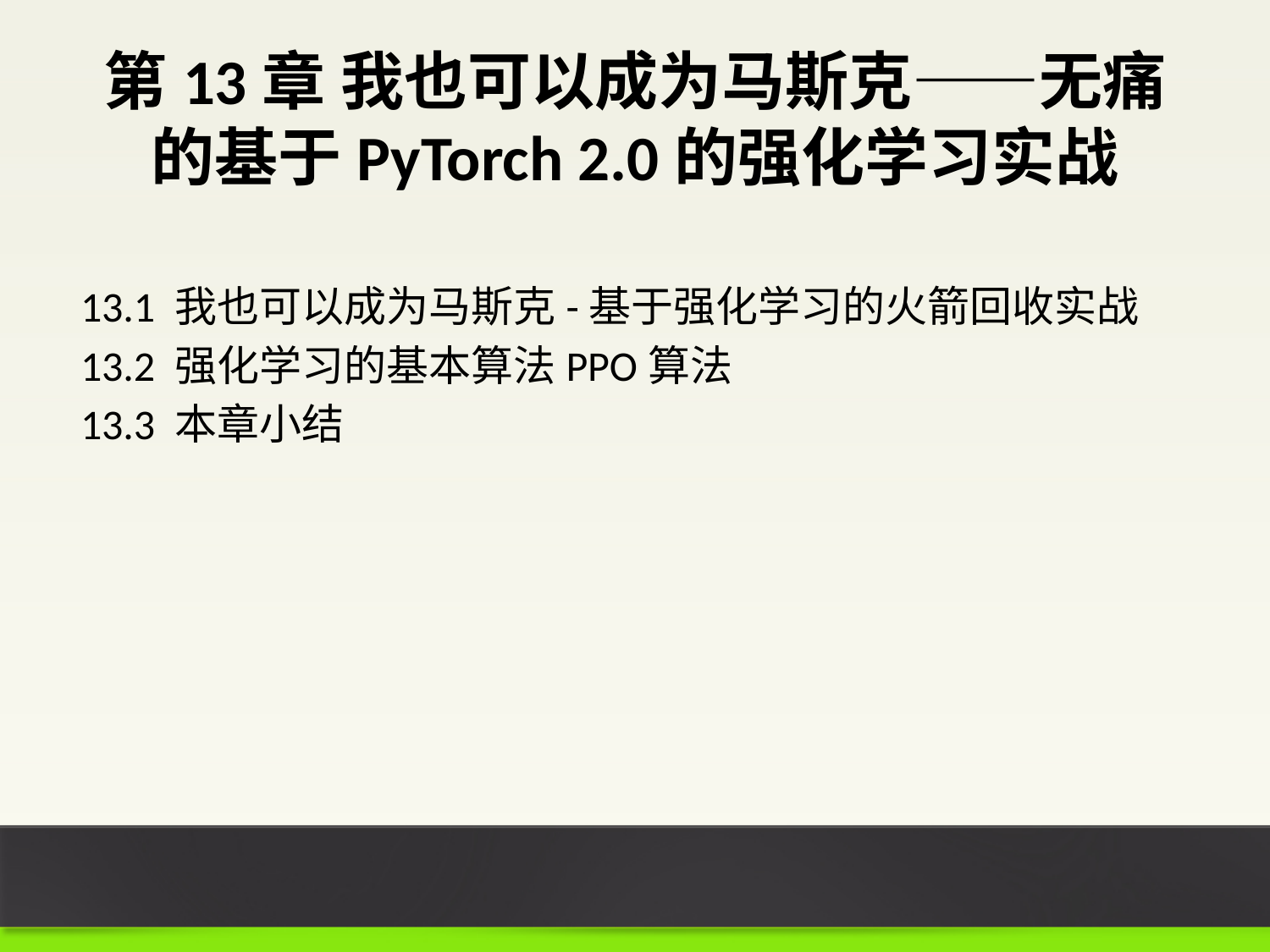

# 第13章 我也可以成为马斯克——无痛的基于PyTorch 2.0的强化学习实战

13.1 我也可以成为马斯克-基于强化学习的火箭回收实战
13.2 强化学习的基本算法PPO算法
13.3 本章小结